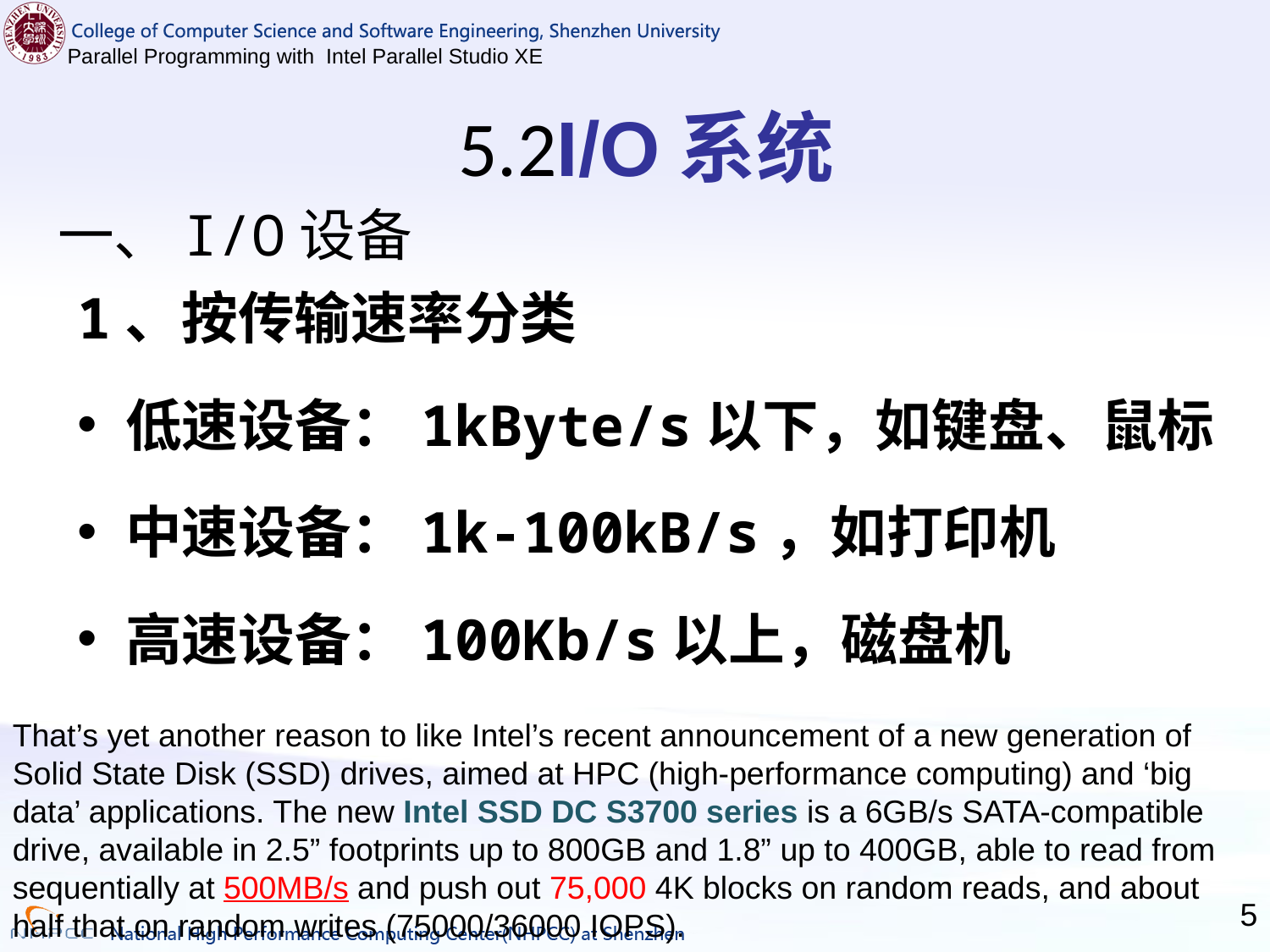

5.2I/O系统
# 一、I/O设备
1、按传输速率分类
低速设备：1kByte/s以下，如键盘、鼠标
中速设备：1k-100kB/s，如打印机
高速设备：100Kb/s以上，磁盘机
That’s yet another reason to like Intel’s recent announcement of a new generation of Solid State Disk (SSD) drives, aimed at HPC (high-performance computing) and ‘big data’ applications. The new Intel SSD DC S3700 series is a 6GB/s SATA-compatible drive, available in 2.5” footprints up to 800GB and 1.8” up to 400GB, able to read from sequentially at 500MB/s and push out 75,000 4K blocks on random reads, and about half that on random writes (75000/36000 IOPS).
5